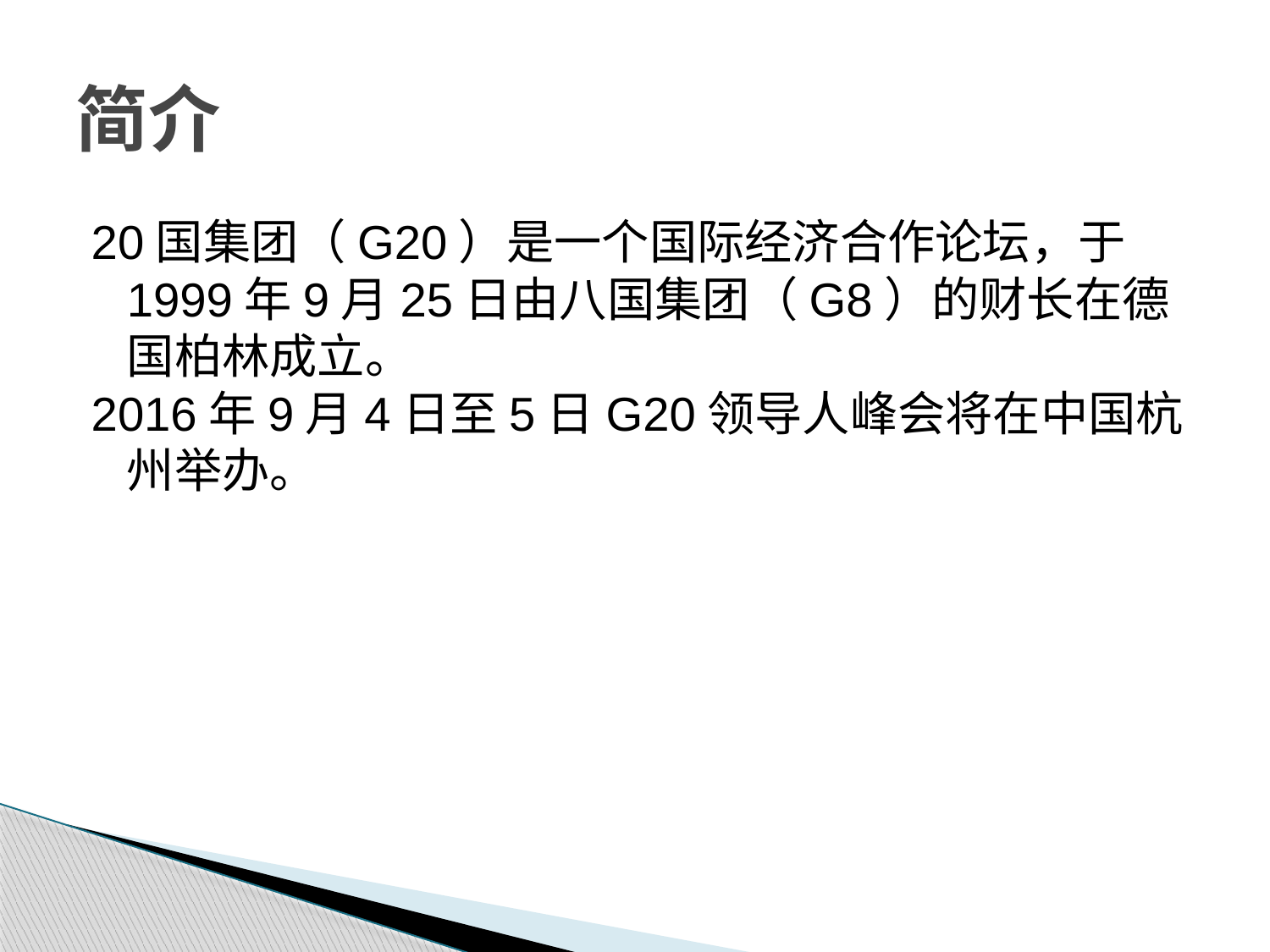

# 简介
20国集团（G20）是一个国际经济合作论坛，于1999年9月25日由八国集团（G8）的财长在德国柏林成立。
2016年9月4日至5日G20领导人峰会将在中国杭州举办。